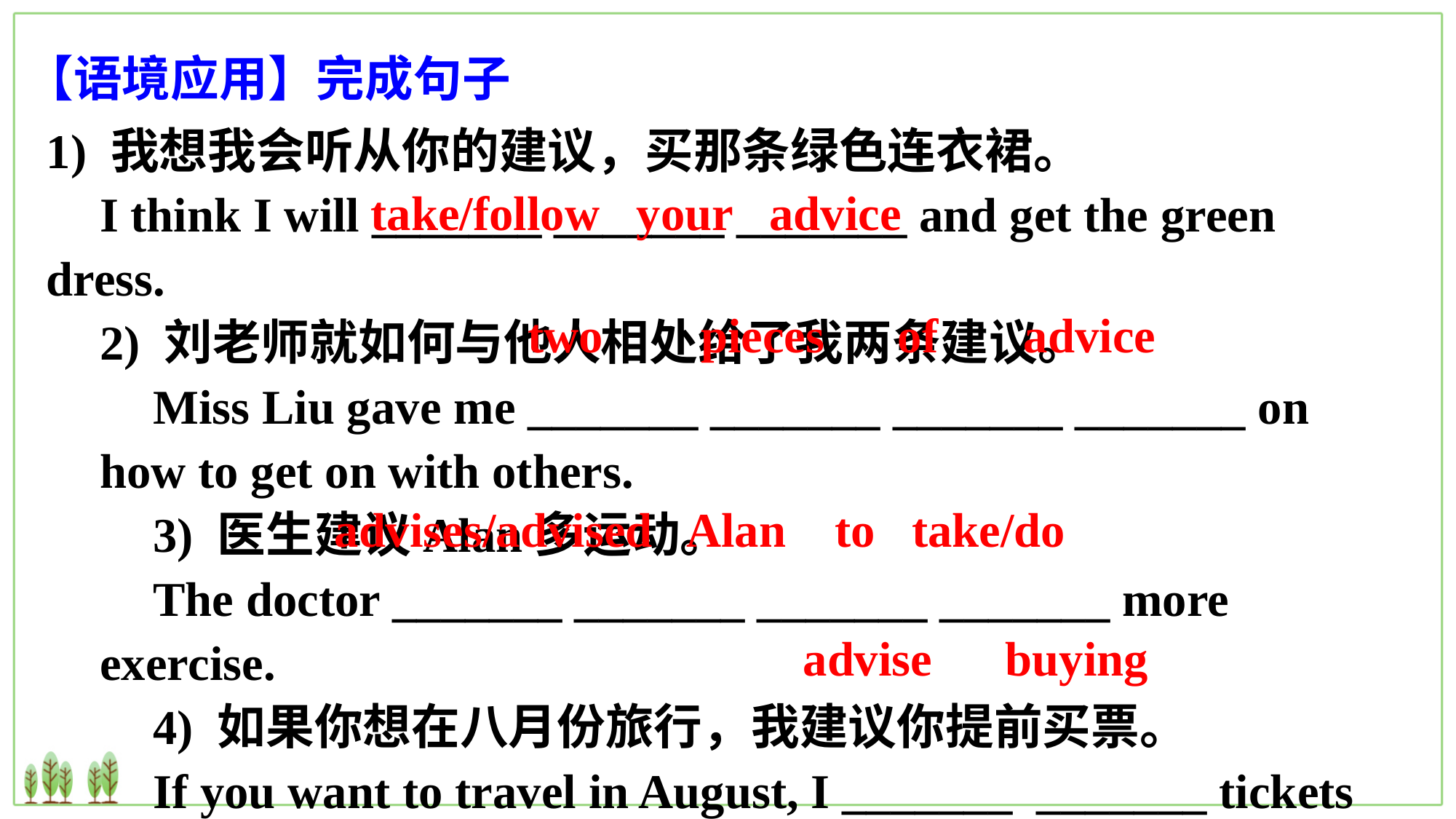

【语境应用】完成句子
1) 我想我会听从你的建议，买那条绿色连衣裙。
I think I will _______ _______ _______ and get the green dress.
2) 刘老师就如何与他人相处给了我两条建议。
Miss Liu gave me _______ _______ _______ _______ on how to get on with others.
3) 医生建议Alan多运动。
The doctor _______ _______ _______ _______ more exercise.
4) 如果你想在八月份旅行，我建议你提前买票。
If you want to travel in August, I _______  _______ tickets in advance.
take/follow   your   advice
   two        pieces      of       advice
advises/advised   Alan    to   take/do
  advise      buying